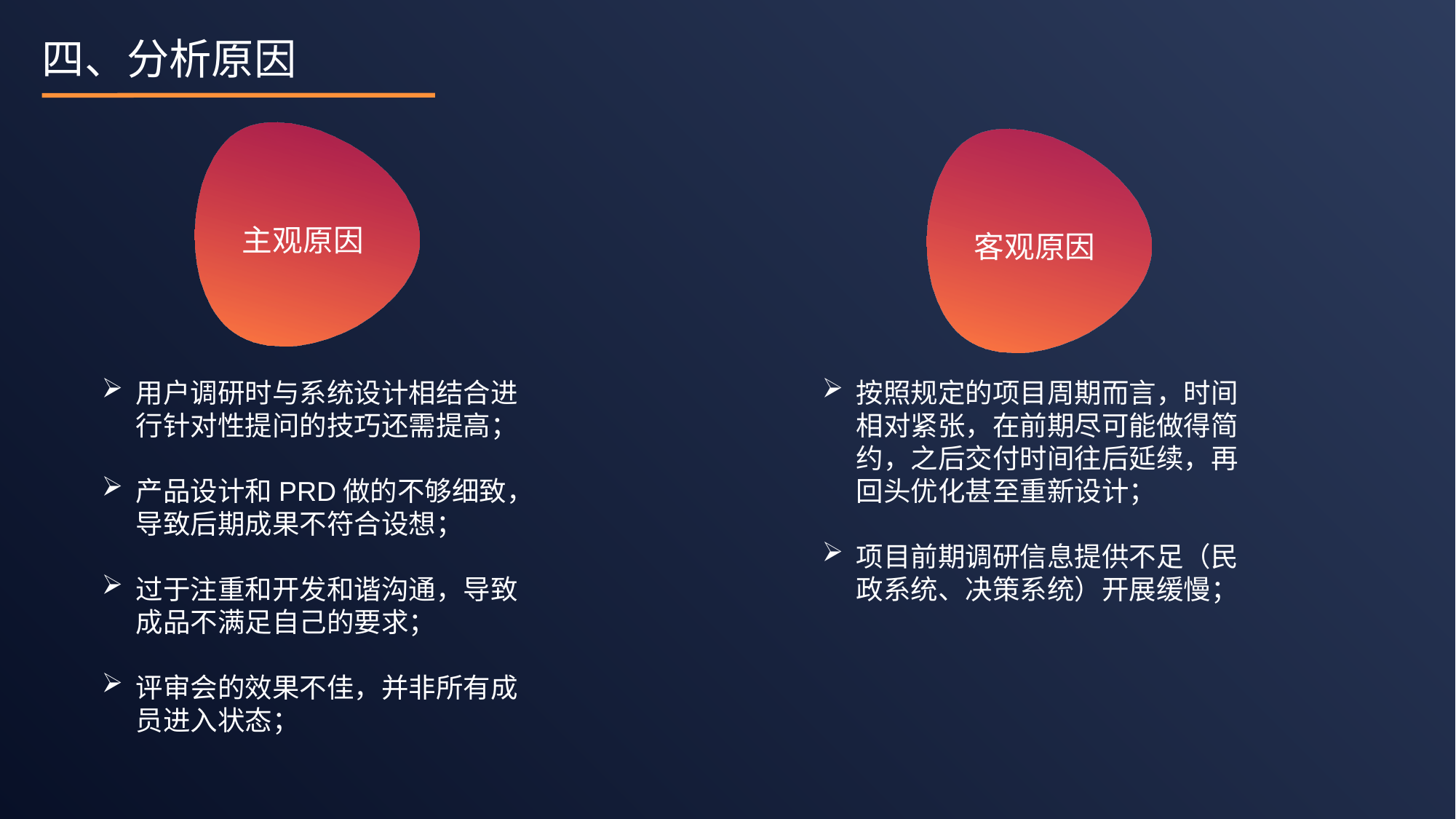

四、分析原因

主观原因

客观原因
用户调研时与系统设计相结合进行针对性提问的技巧还需提高；

产品设计和PRD做的不够细致，导致后期成果不符合设想；

过于注重和开发和谐沟通，导致成品不满足自己的要求；

评审会的效果不佳，并非所有成员进入状态；

按照规定的项目周期而言，时间相对紧张，在前期尽可能做得简约，之后交付时间往后延续，再回头优化甚至重新设计；

项目前期调研信息提供不足（民政系统、决策系统）开展缓慢；